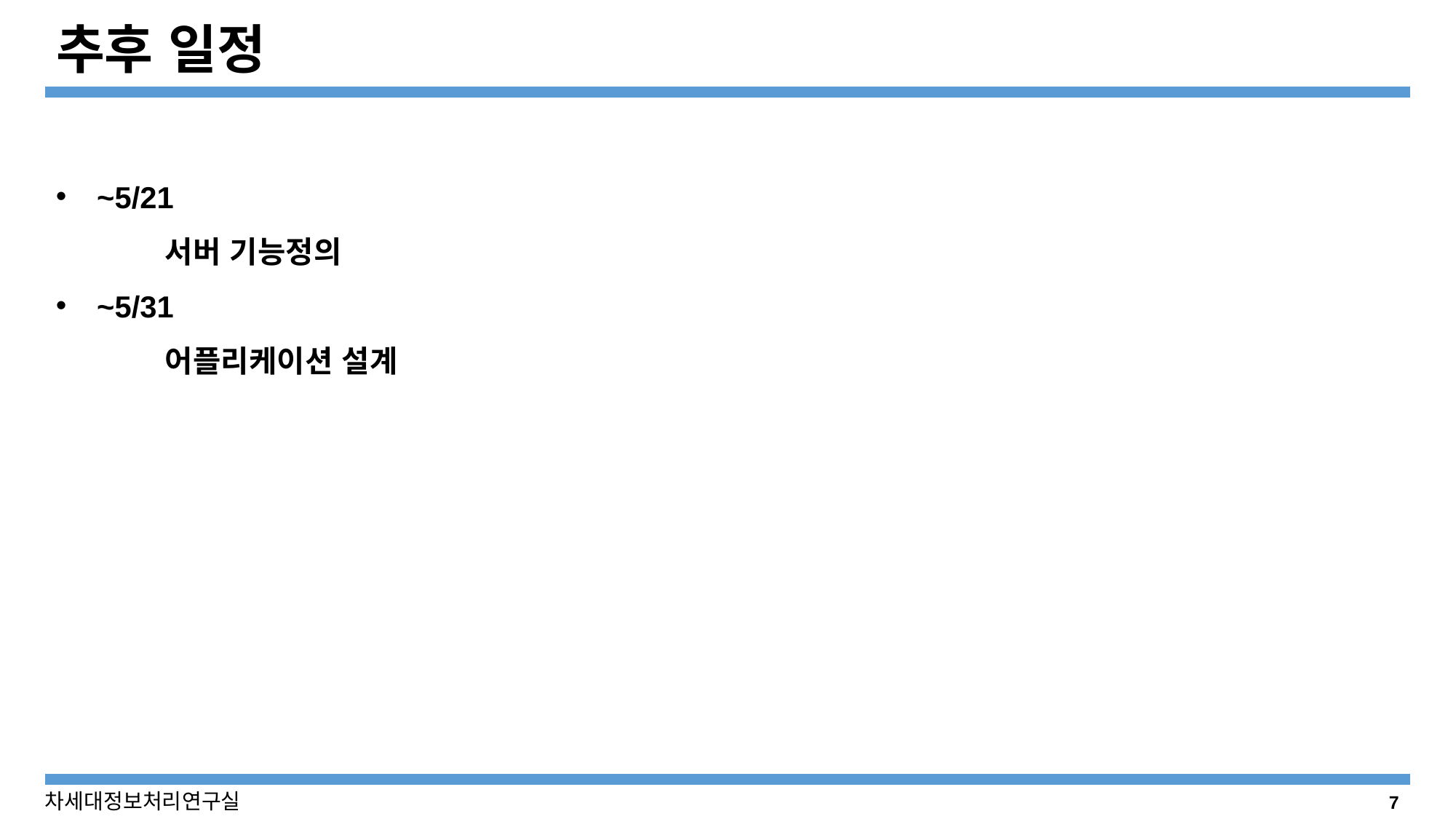

# 추후 일정
~5/21
	서버 기능정의
~5/31
	어플리케이션 설계
7